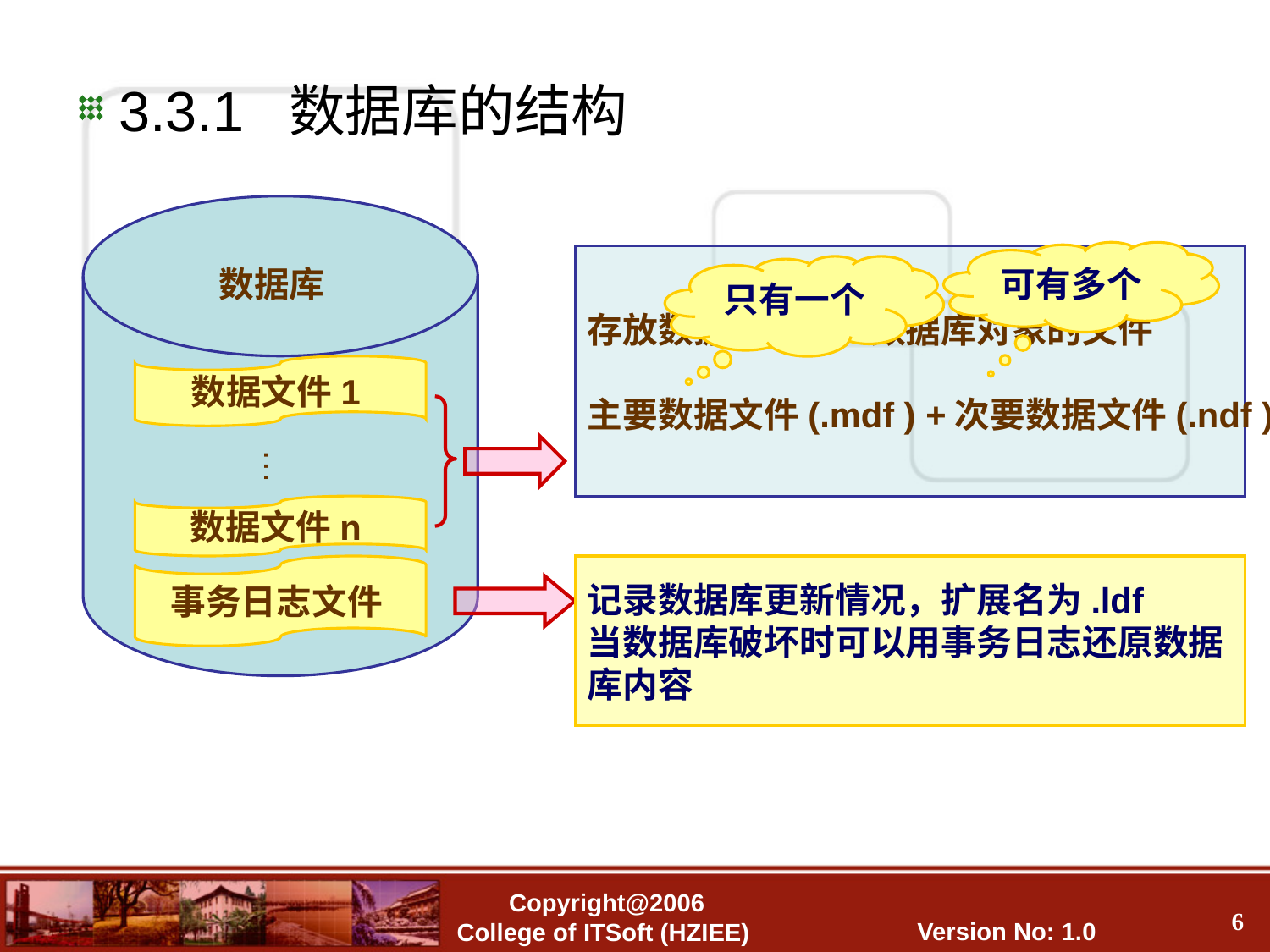

3.3.1  数据库的结构

可有多个
存放数据库数据和数据库对象的文件

主要数据文件(.mdf ) +次要数据文件(.ndf )
数据库
只有一个
数据文件1

…

数据文件n
事务日志文件
记录数据库更新情况，扩展名为.ldf
当数据库破坏时可以用事务日志还原数据
库内容